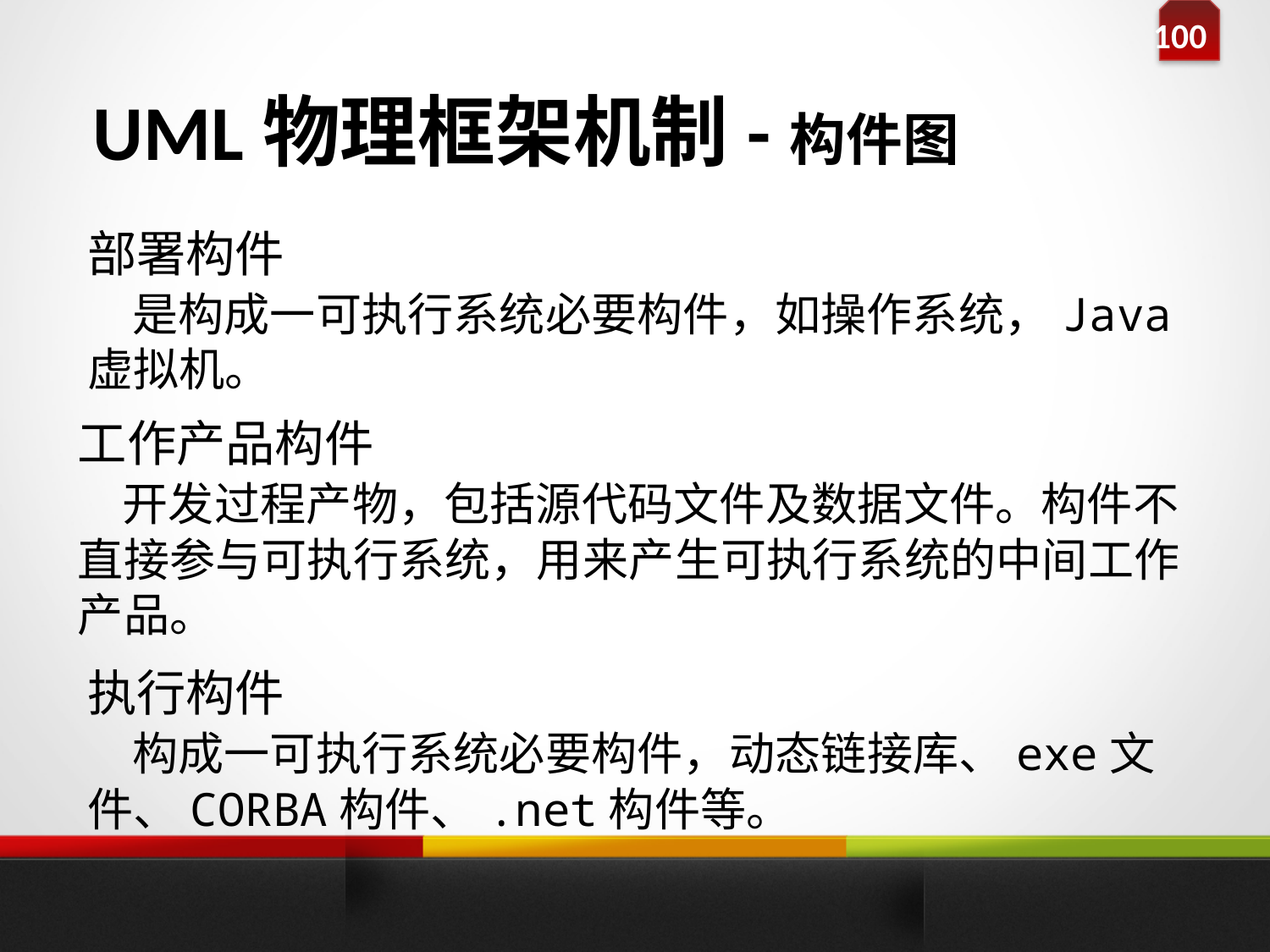

UML物理框架机制-构件图
部署构件
   是构成一可执行系统必要构件，如操作系统，Java虚拟机。
工作产品构件
   开发过程产物，包括源代码文件及数据文件。构件不直接参与可执行系统，用来产生可执行系统的中间工作产品。
执行构件
   构成一可执行系统必要构件，动态链接库、exe文件、CORBA构件、.net构件等。